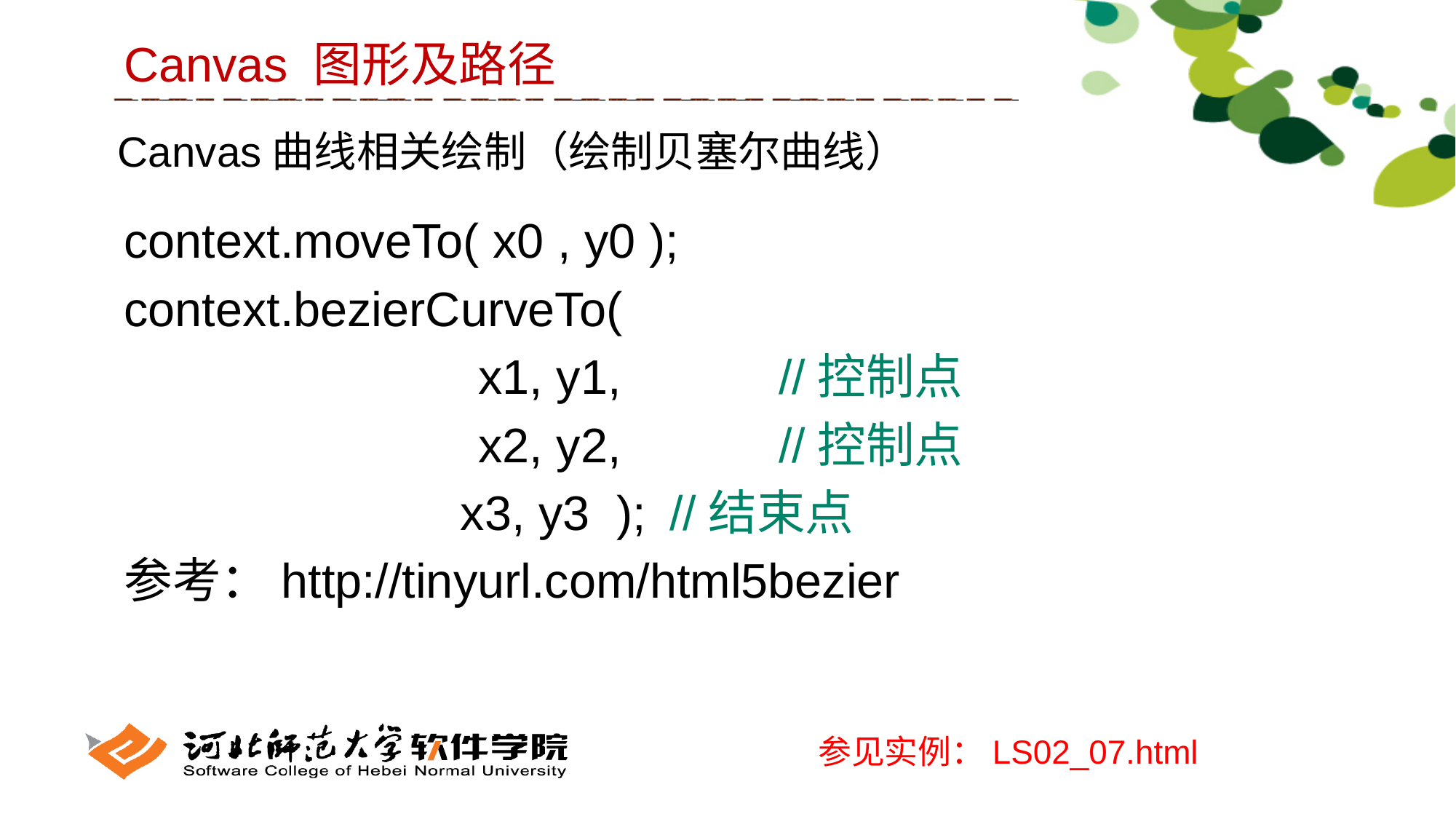

Canvas 图形及路径
Canvas曲线相关绘制（绘制贝塞尔曲线）

context.moveTo( x0 , y0 );
context.bezierCurveTo(
			  x1, y1, 		//控制点
			  x2, y2, 		//控制点
                         x3, y3  );	//结束点
参考：http://tinyurl.com/html5bezier

参见实例：LS02_07.html